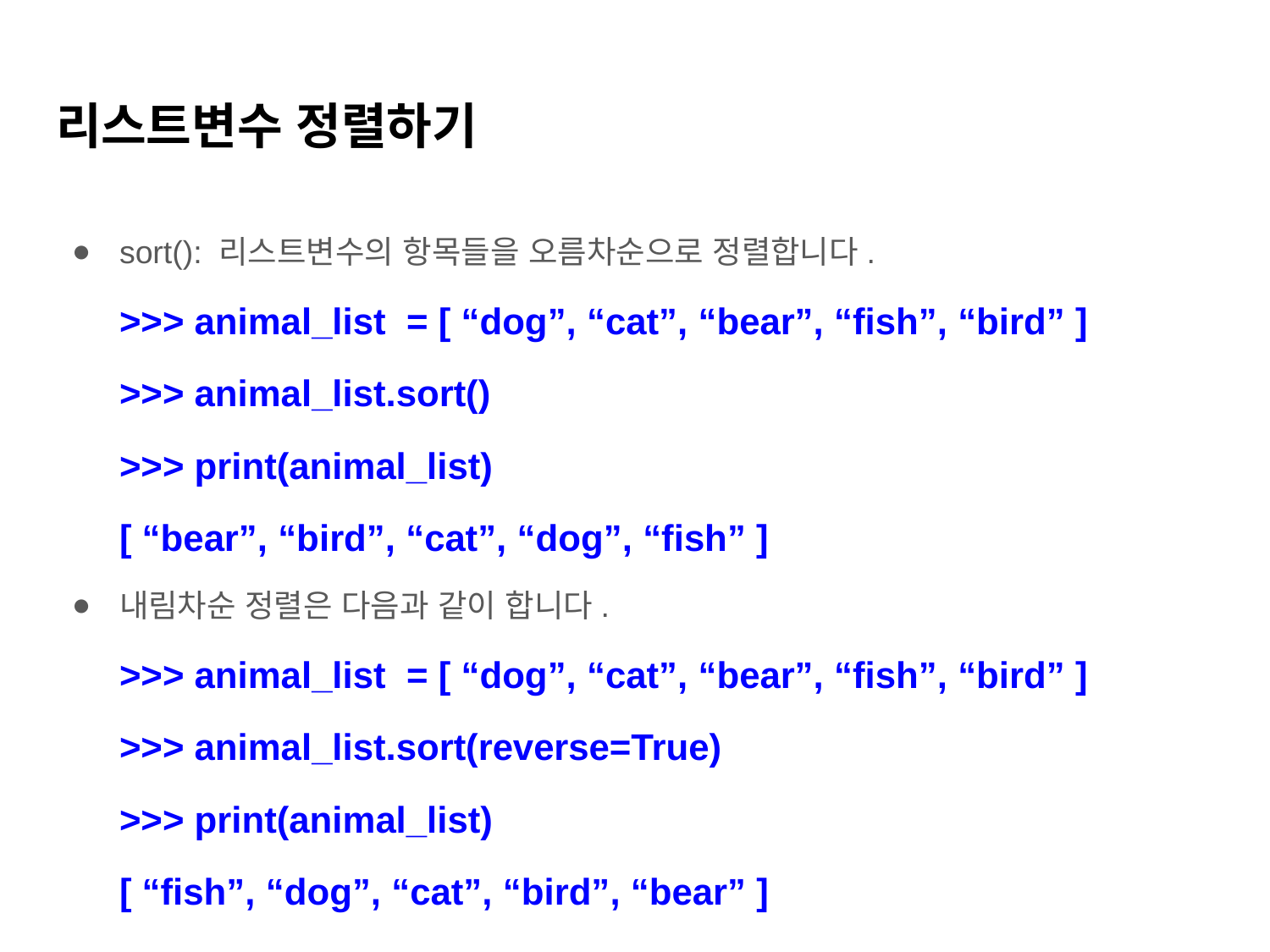

# 리스트변수 정렬하기
sort(): 리스트변수의 항목들을 오름차순으로 정렬합니다.
>>> animal_list  = [ “dog”, “cat”, “bear”, “fish”, “bird” ]
>>> animal_list.sort()
>>> print(animal_list)
[ “bear”, “bird”, “cat”, “dog”, “fish” ]
내림차순 정렬은 다음과 같이 합니다.
>>> animal_list  = [ “dog”, “cat”, “bear”, “fish”, “bird” ]
>>> animal_list.sort(reverse=True)
>>> print(animal_list)
[ “fish”, “dog”, “cat”, “bird”, “bear” ]